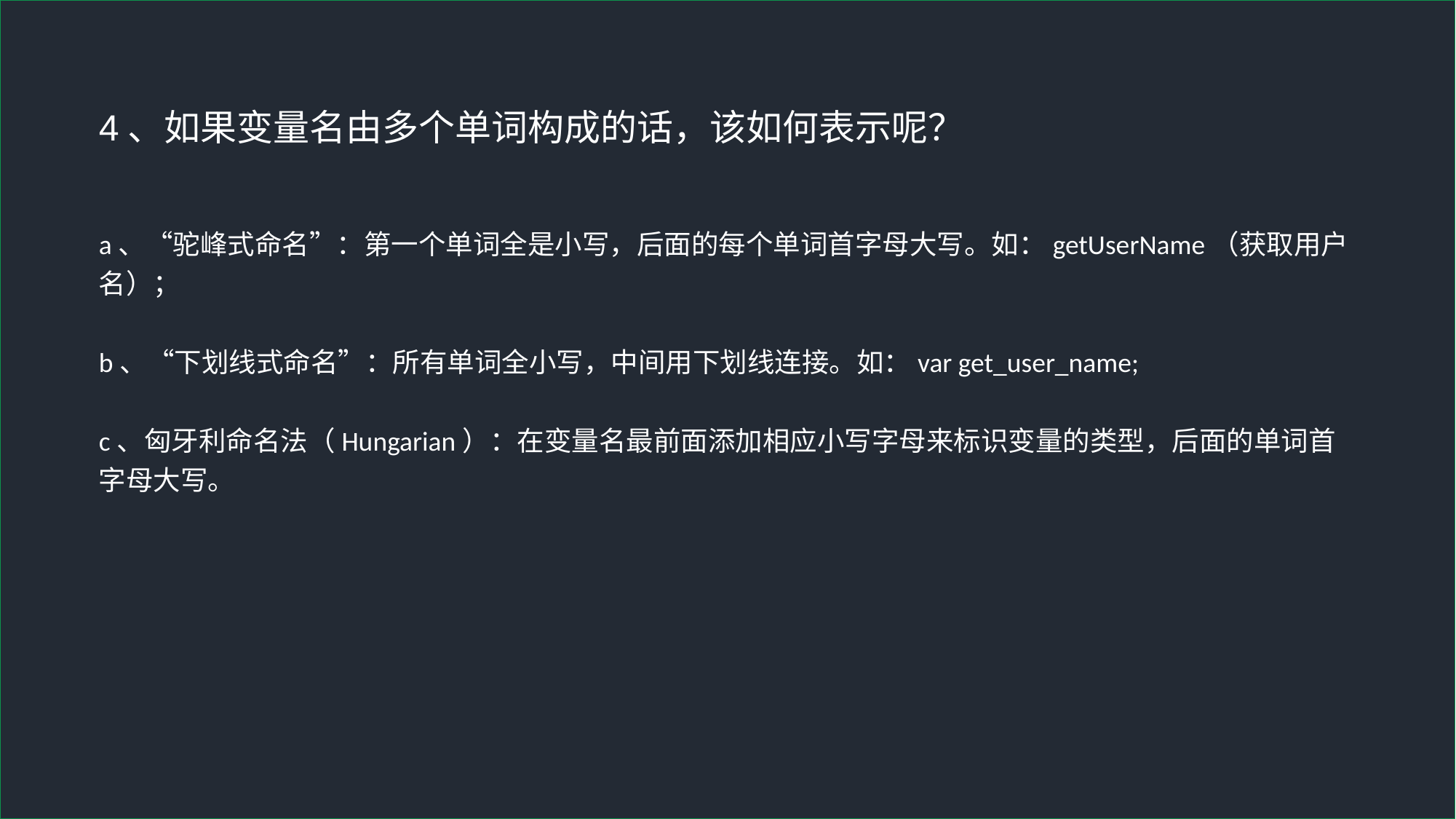

4、如果变量名由多个单词构成的话，该如何表示呢？

a、“驼峰式命名”：第一个单词全是小写，后面的每个单词首字母大写。如：getUserName（获取用户名）；

b、“下划线式命名”：所有单词全小写，中间用下划线连接。如：var get_user_name;

c、匈牙利命名法（Hungarian）：在变量名最前面添加相应小写字母来标识变量的类型，后面的单词首字母大写。